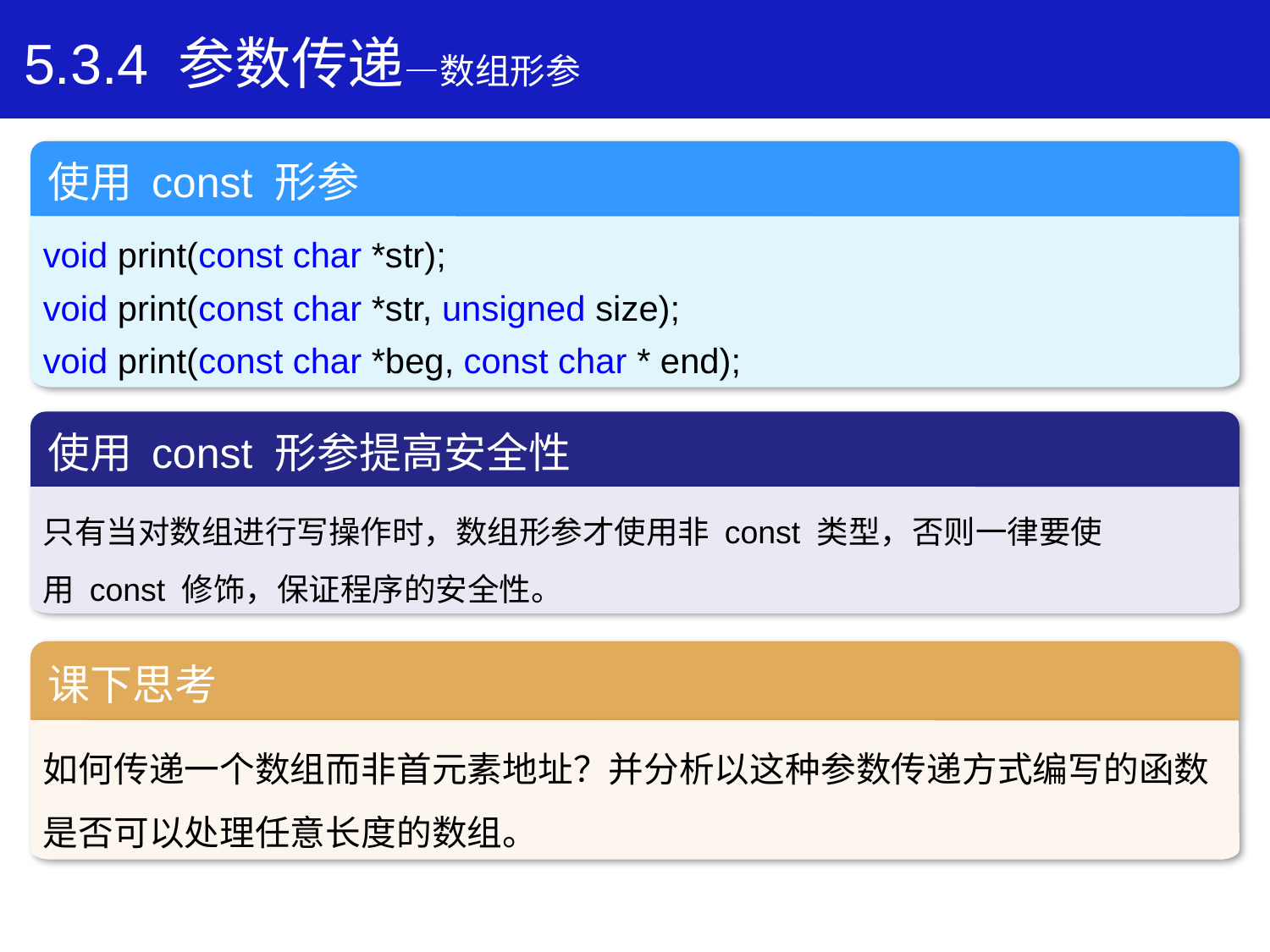

5.3.4 参数传递—数组形参
使用 const 形参
void print(const char *str);
void print(const char *str, unsigned size);
void print(const char *beg, const char * end);
使用 const 形参提高安全性
只有当对数组进行写操作时，数组形参才使用非 const 类型，否则一律要使
用 const 修饰，保证程序的安全性。
课下思考
如何传递一个数组而非首元素地址？并分析以这种参数传递方式编写的函数是否可以处理任意长度的数组。
32